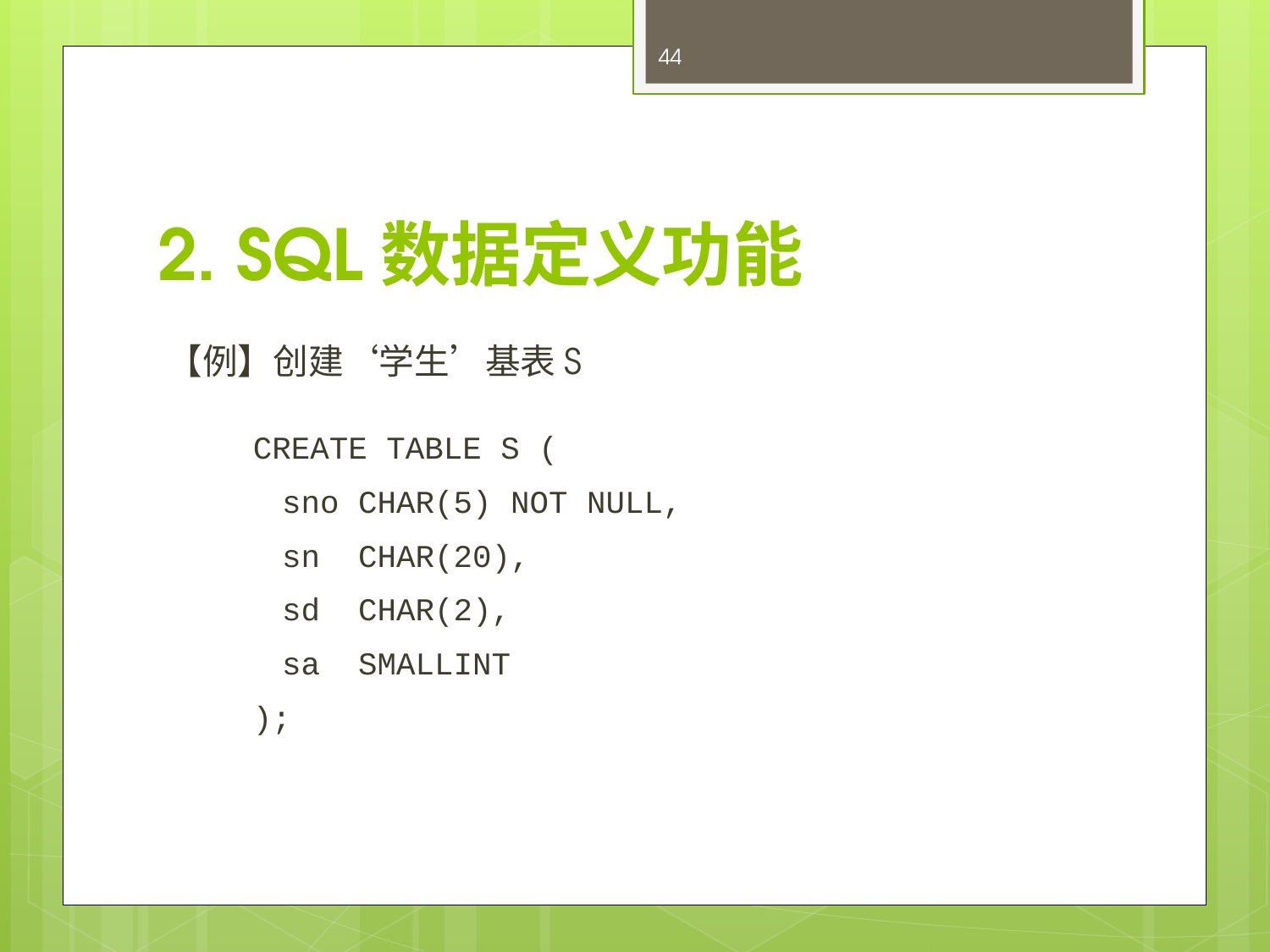

44
# 2. SQL数据定义功能
【例】创建‘学生’基表S

CREATE TABLE S (
sno CHAR(5) NOT NULL,
sn  CHAR(20),
sd  CHAR(2),
sa  SMALLINT
);